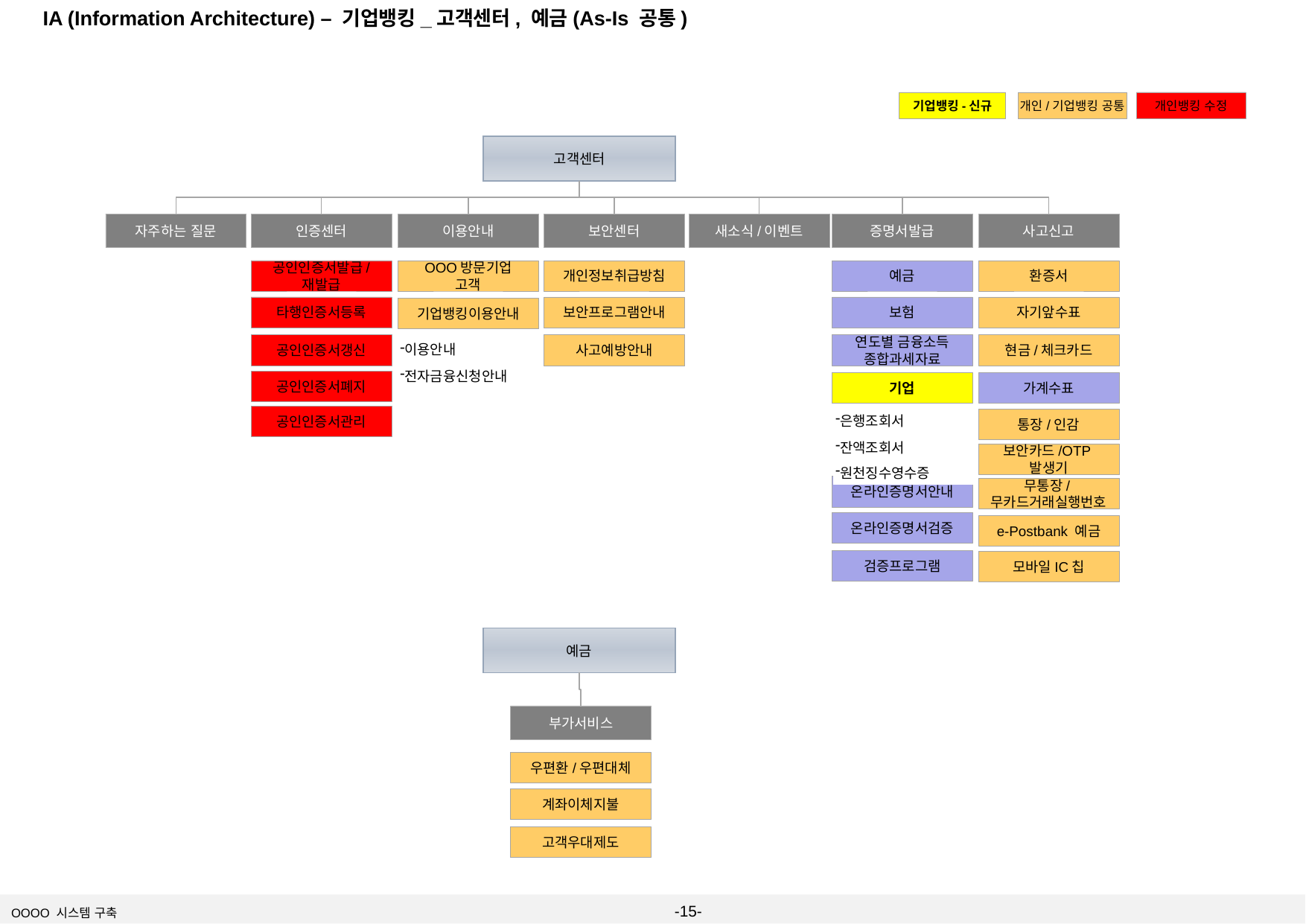

IA (Information Architecture) – 기업뱅킹_고객센터, 예금(As-Is 공통)
기업뱅킹-신규
개인/기업뱅킹 공통
개인뱅킹 수정
고객센터
자주하는 질문
인증센터
이용안내
보안센터
새소식/이벤트
증명서발급
사고신고
공인인증서발급/
재발급
OOO방문기업
고객
개인정보취급방침
예금
환증서
타행인증서등록
보안프로그램안내
보험
자기앞수표
기업뱅킹이용안내
| 이용안내 |
| --- |
| 전자금융신청안내 |
공인인증서갱신
사고예방안내
연도별 금융소득 종합과세자료
현금/체크카드
공인인증서폐지
가계수표
기업
| 은행조회서 |
| --- |
| 잔액조회서 원천징수영수증 |
공인인증서관리
통장/인감
보안카드/OTP발생기
온라인증명서안내
무통장/무카드거래실행번호
온라인증명서검증
e-Postbank 예금
검증프로그램
모바일IC칩
예금
부가서비스
우편환/우편대체
계좌이체지불
고객우대제도